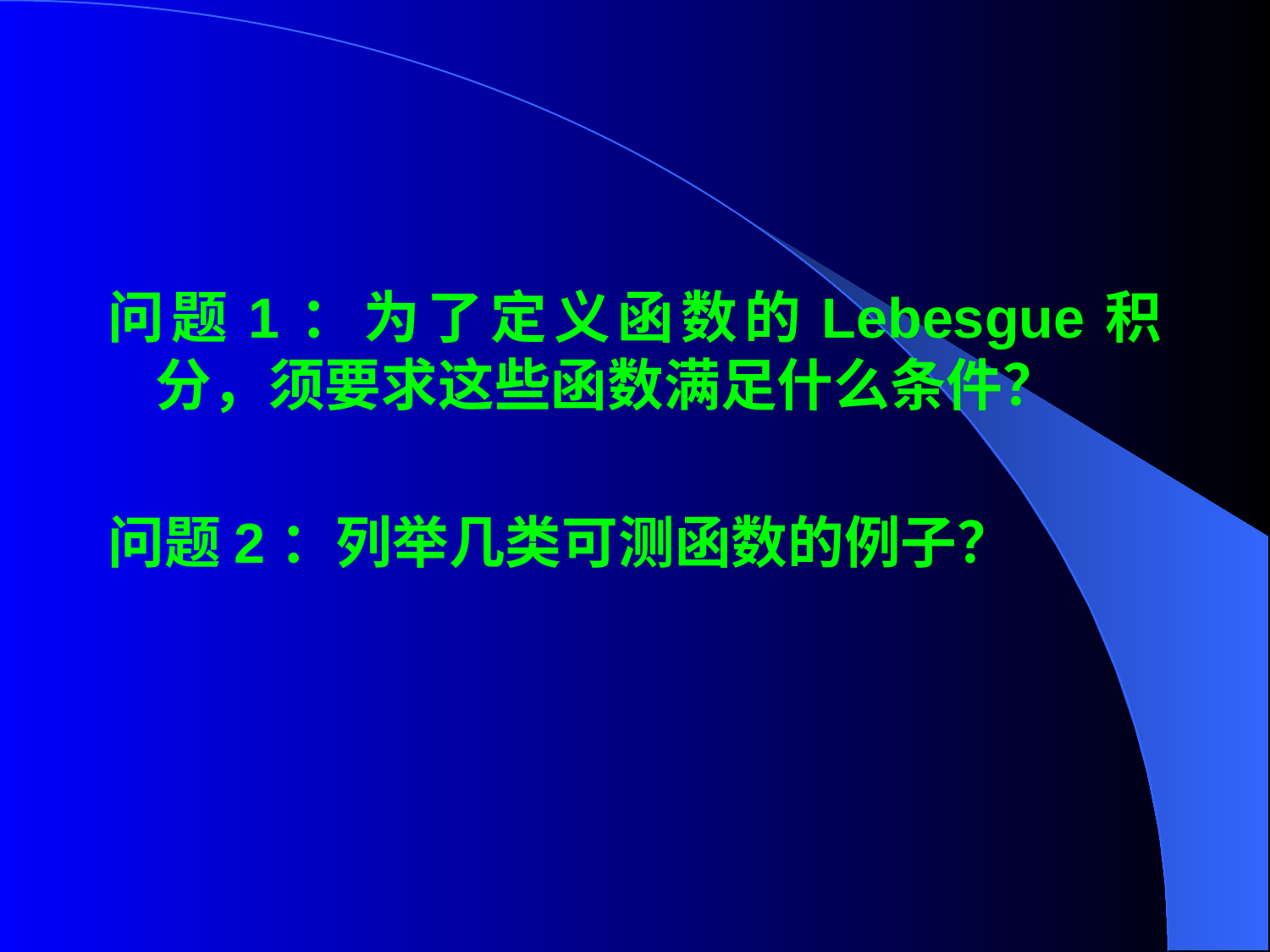

问题1：为了定义函数的Lebesgue积分，须要求这些函数满足什么条件？

问题2：列举几类可测函数的例子？